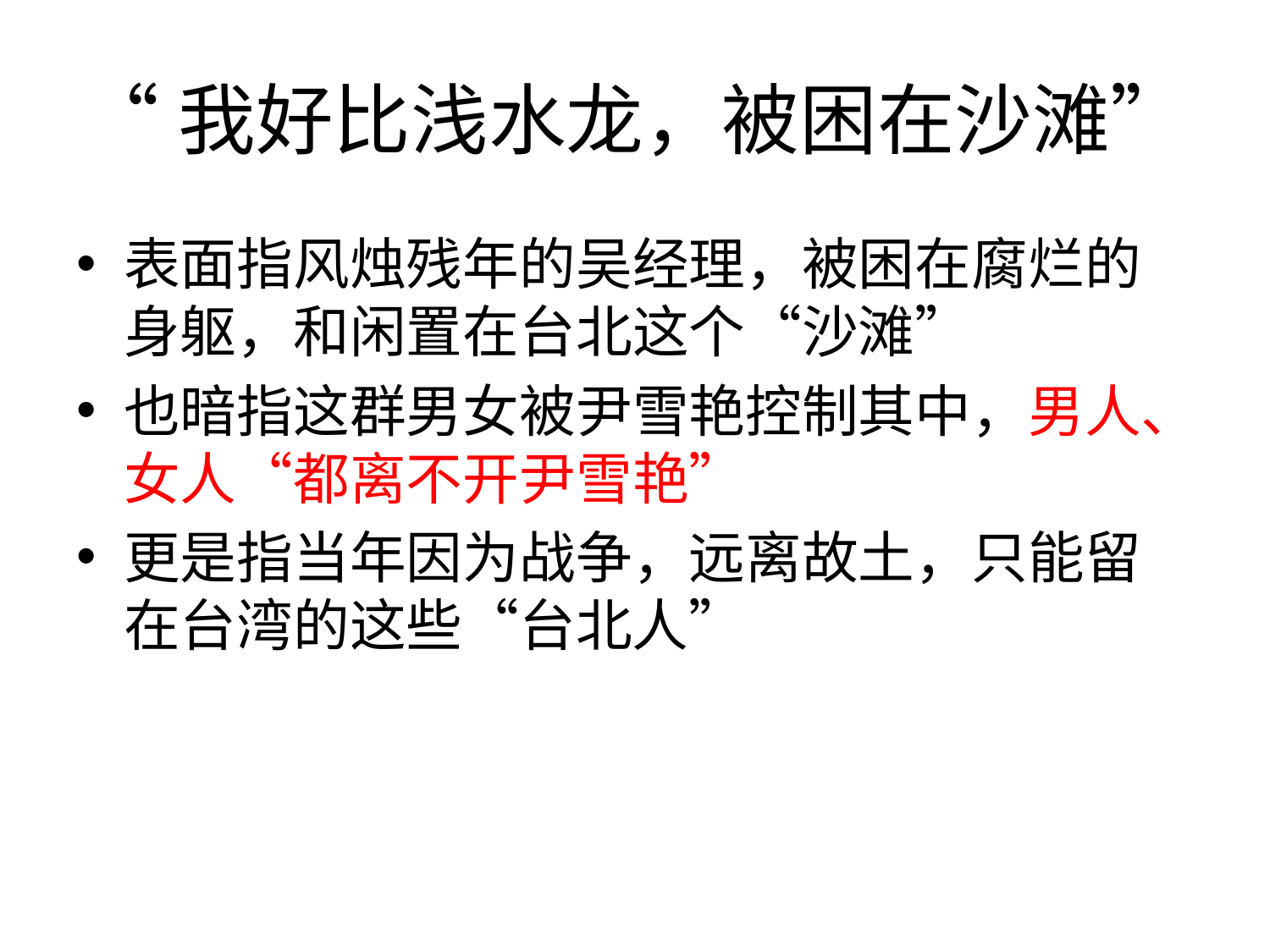

# “我好比浅水龙，被困在沙滩”
表面指风烛残年的吴经理，被困在腐烂的身躯，和闲置在台北这个“沙滩”
也暗指这群男女被尹雪艳控制其中，男人、女人“都离不开尹雪艳”
更是指当年因为战争，远离故土，只能留在台湾的这些“台北人”